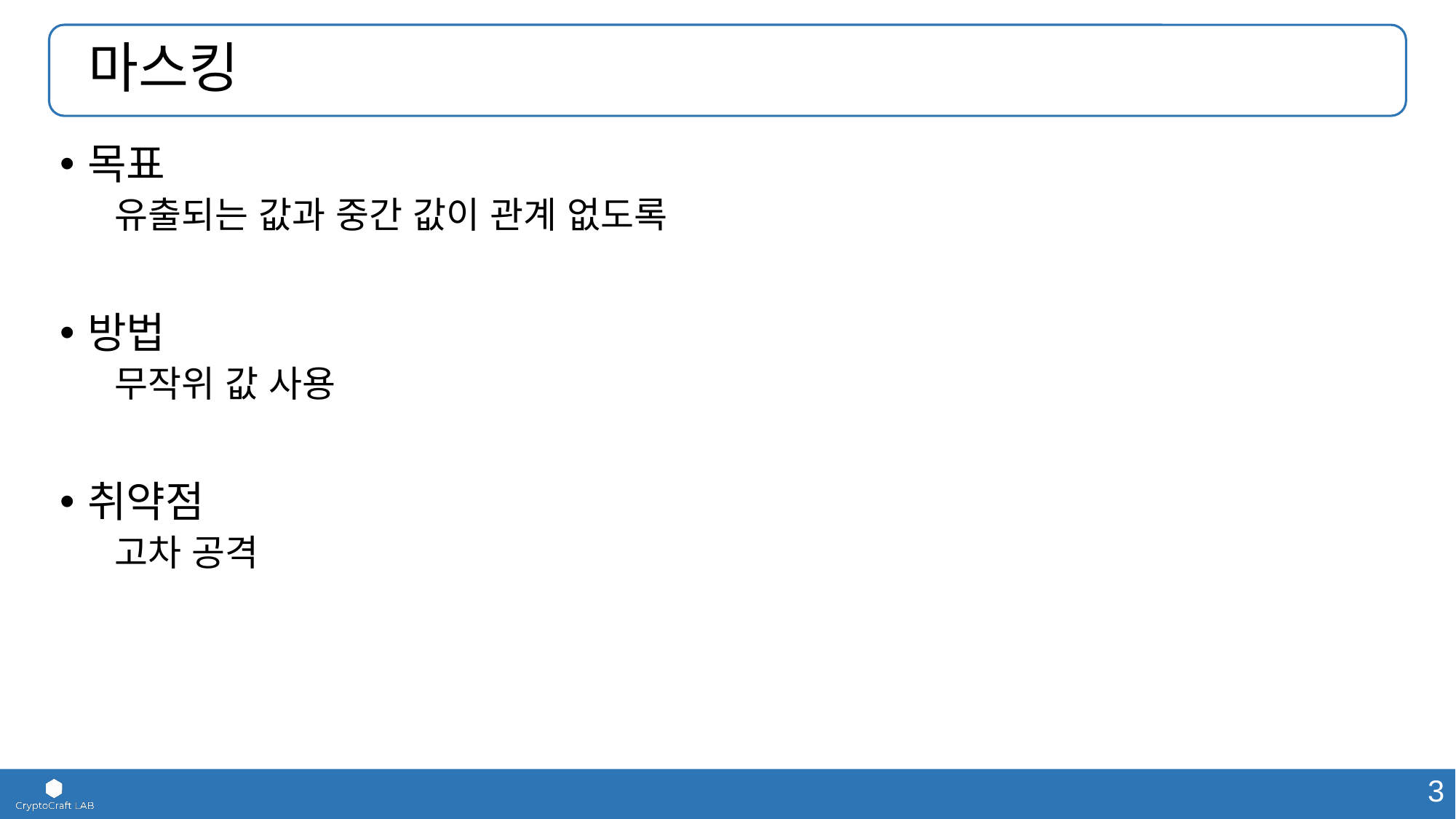

# 마스킹
목표
유출되는 값과 중간 값이 관계 없도록

방법
무작위 값 사용

취약점
고차 공격